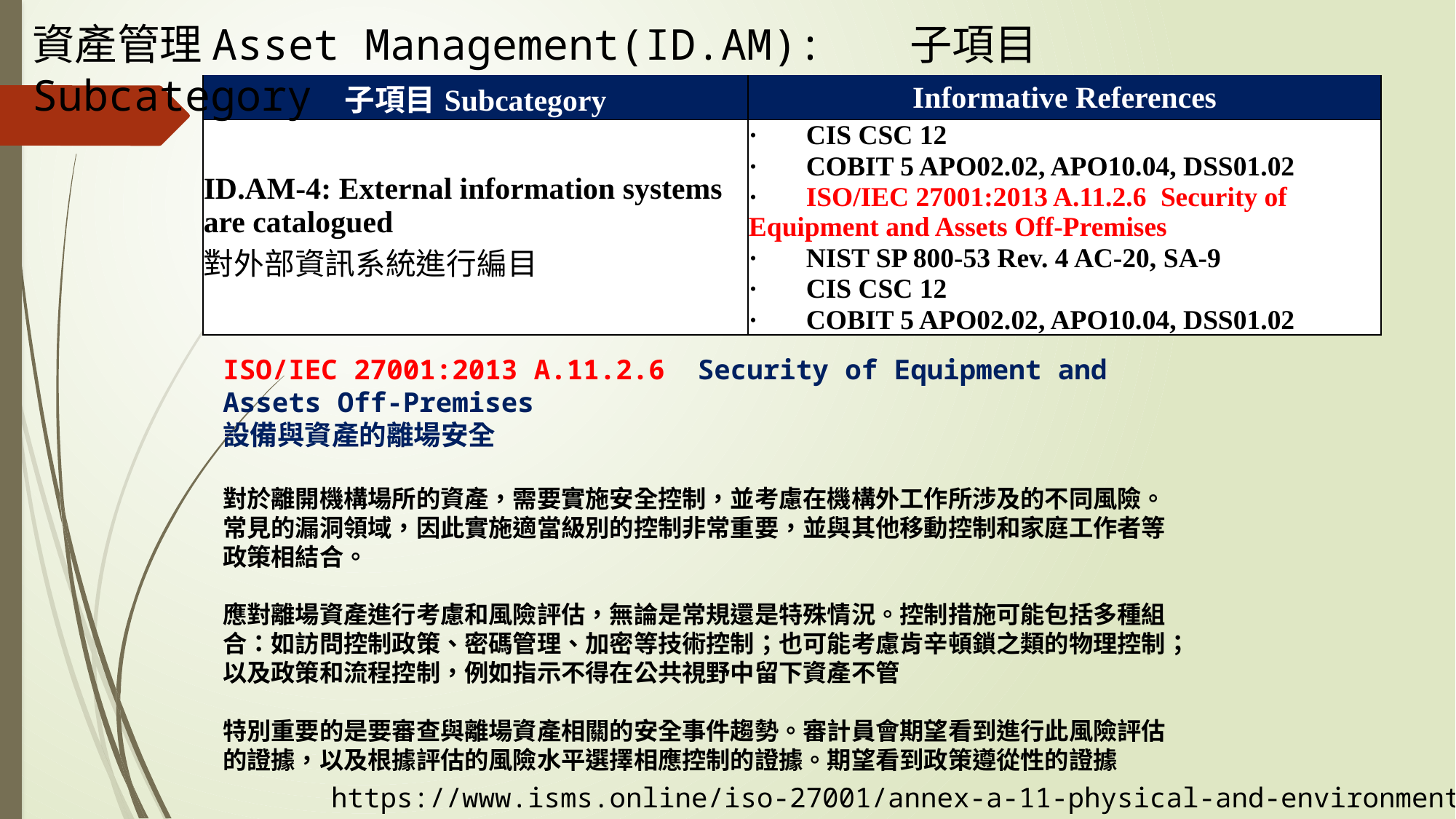

資產管理Asset Management(ID.AM):   子項目Subcategory
| 子項目Subcategory | Informative References |
| --- | --- |
| ID.AM-4: External information systems are catalogued 對外部資訊系統進行編目 | ·       CIS CSC 12 |
|  | ·       COBIT 5 APO02.02, APO10.04, DSS01.02 |
|  | ·       ISO/IEC 27001:2013 A.11.2.6 Security of Equipment and Assets Off-Premises |
|  | ·       NIST SP 800-53 Rev. 4 AC-20, SA-9 |
|  | ·       CIS CSC 12 |
|  | ·       COBIT 5 APO02.02, APO10.04, DSS01.02 |
ISO/IEC 27001:2013 A.11.2.6  Security of Equipment and Assets Off-Premises
設備與資產的離場安全

對於離開機構場所的資產，需要實施安全控制，並考慮在機構外工作所涉及的不同風險。常見的漏洞領域，因此實施適當級別的控制非常重要，並與其他移動控制和家庭工作者等政策相結合。

應對離場資產進行考慮和風險評估，無論是常規還是特殊情況。控制措施可能包括多種組合：如訪問控制政策、密碼管理、加密等技術控制；也可能考慮肯辛頓鎖之類的物理控制；以及政策和流程控制，例如指示不得在公共視野中留下資產不管

特別重要的是要審查與離場資產相關的安全事件趨勢。審計員會期望看到進行此風險評估的證據，以及根據評估的風險水平選擇相應控制的證據。期望看到政策遵從性的證據
https://www.isms.online/iso-27001/annex-a-11-physical-and-environmental-security/